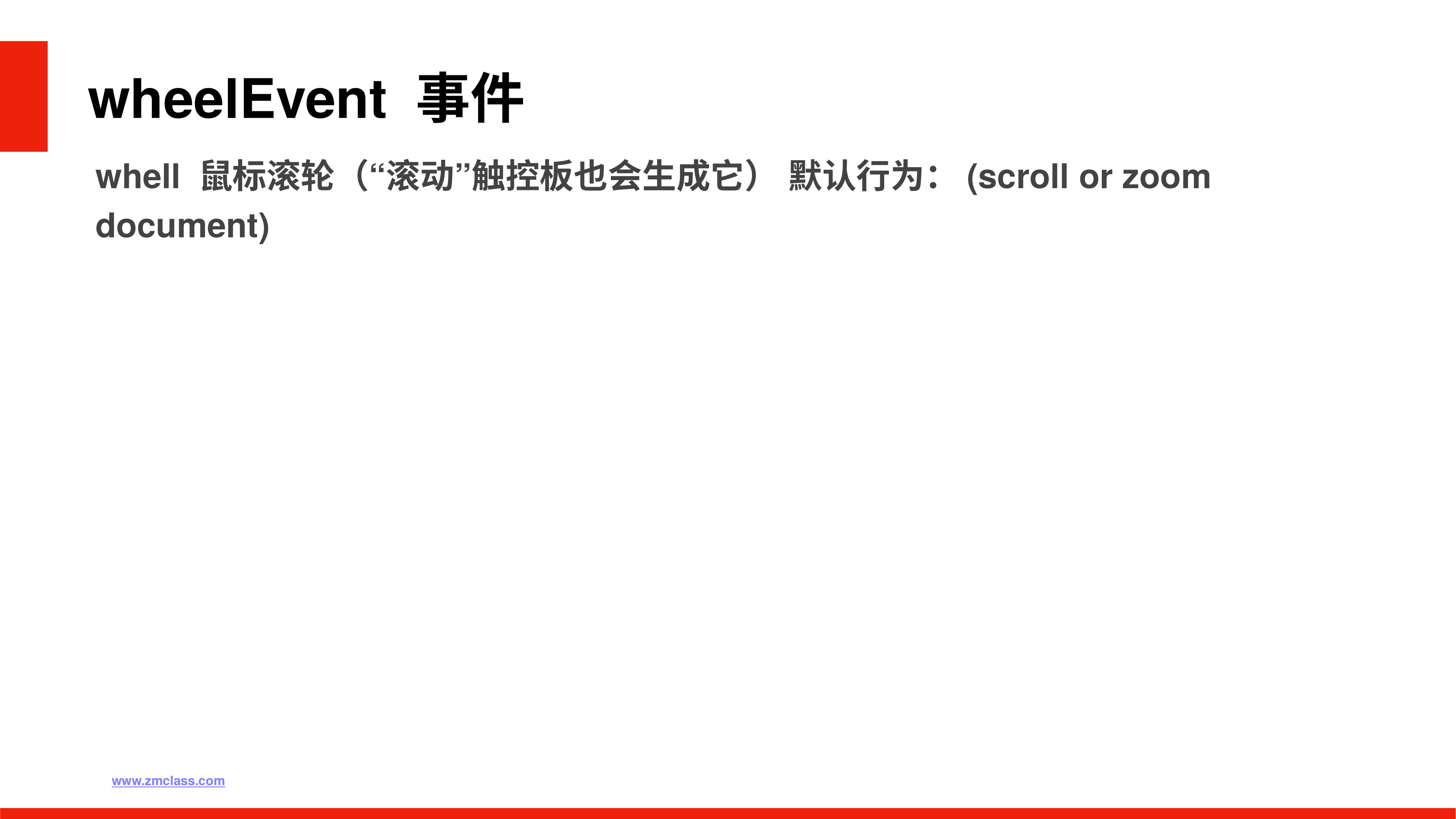

wheelEvent 事件
whell 鼠标滚轮（“滚动”触控板也会生成它） 默认行为：(scroll or zoom document)
追梦课堂   临汾首家专业的web前端培训机构                                                          www.zmclass.com
4